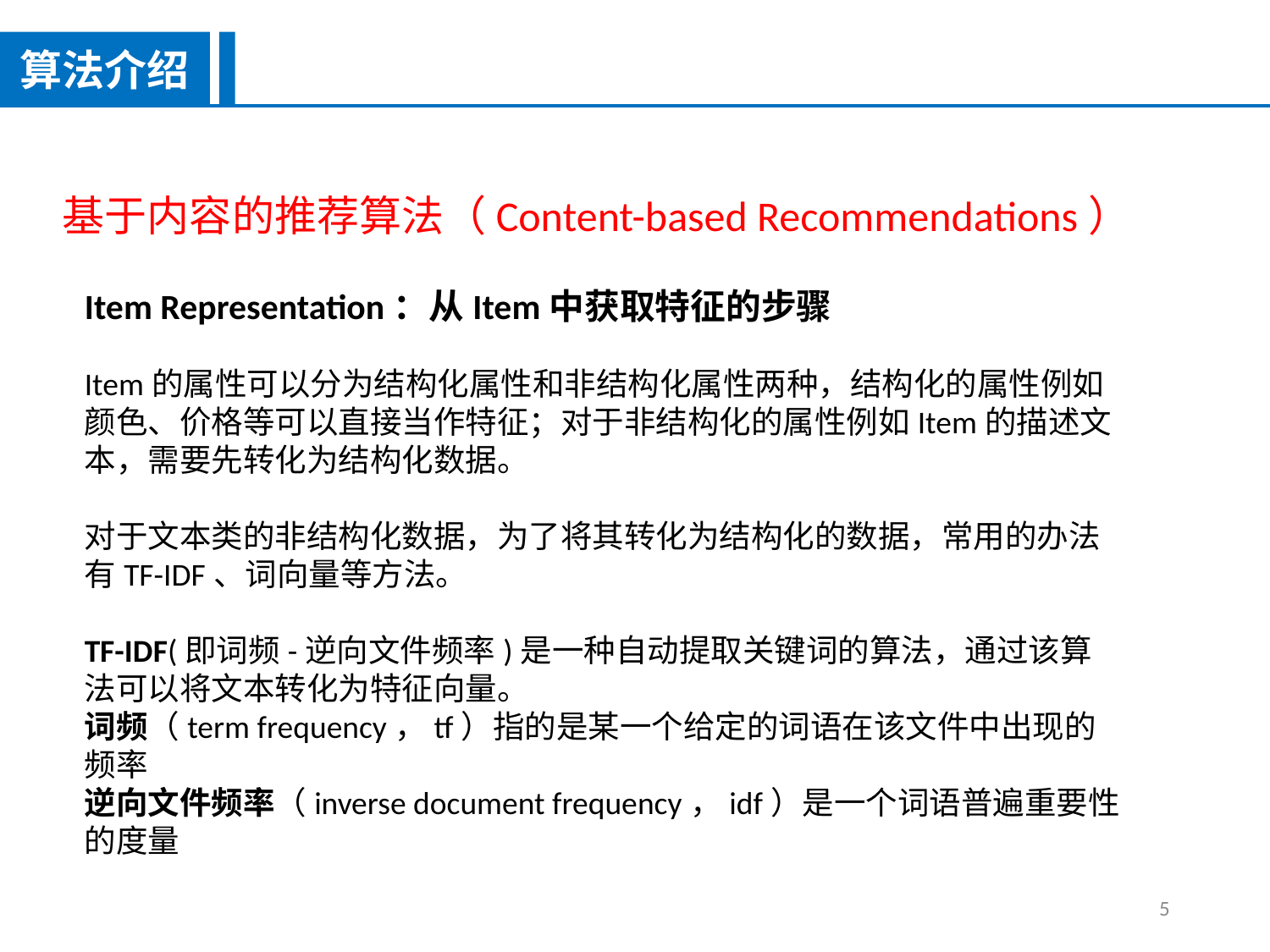

算法介绍

基于内容的推荐算法（Content-based Recommendations）

Item Representation：从Item中获取特征的步骤

Item的属性可以分为结构化属性和非结构化属性两种，结构化的属性例如颜色、价格等可以直接当作特征；对于非结构化的属性例如Item的描述文本，需要先转化为结构化数据。

对于文本类的非结构化数据，为了将其转化为结构化的数据，常用的办法有TF-IDF、词向量等方法。

TF-IDF(即词频-逆向文件频率)是一种自动提取关键词的算法，通过该算法可以将文本转化为特征向量。
词频（term frequency，tf）指的是某一个给定的词语在该文件中出现的频率
逆向文件频率（inverse document frequency，idf）是一个词语普遍重要性的度量

5